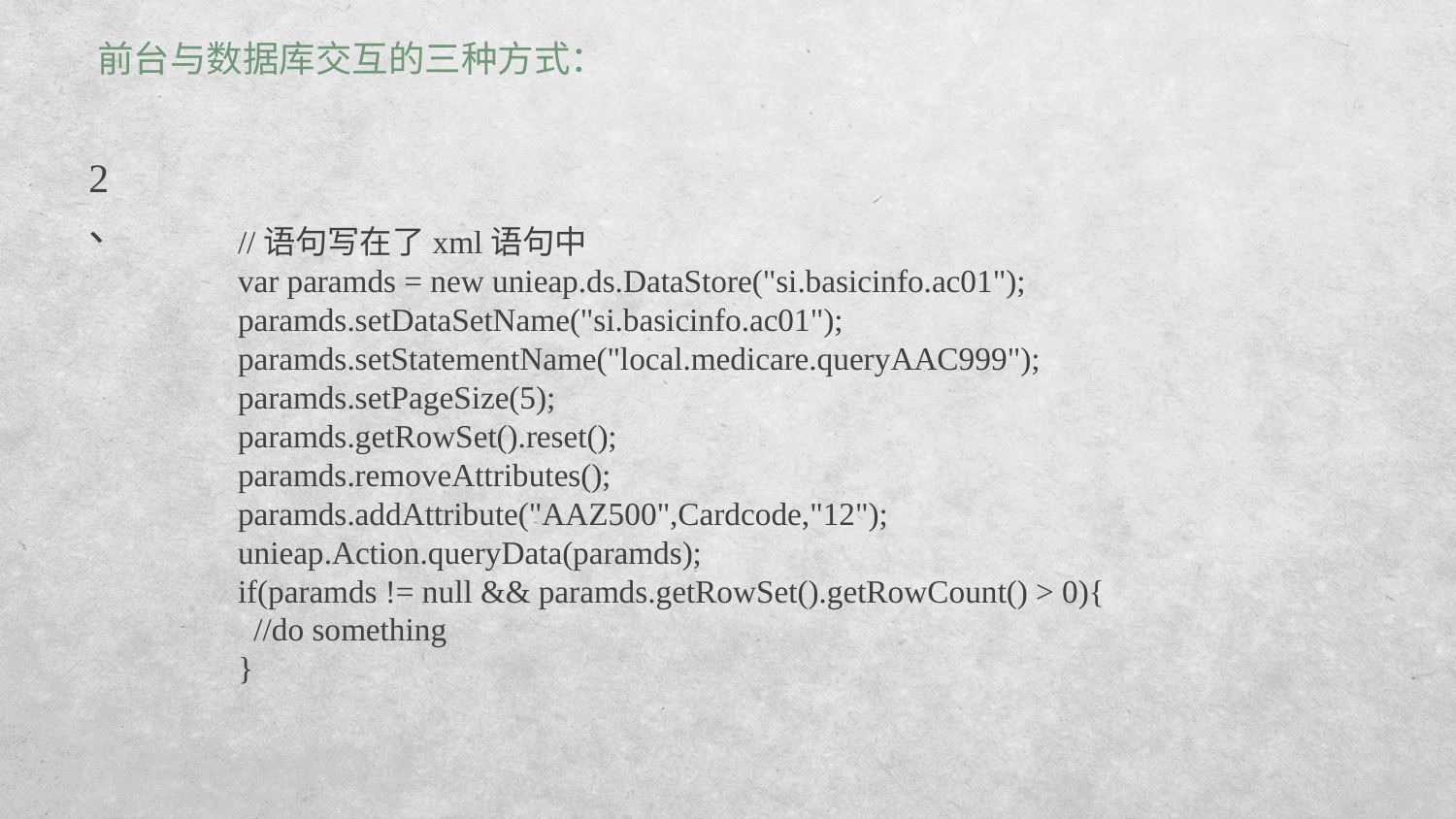

前台与数据库交互的三种方式：
2、
//语句写在了xml语句中
var paramds = new unieap.ds.DataStore("si.basicinfo.ac01");
paramds.setDataSetName("si.basicinfo.ac01");
paramds.setStatementName("local.medicare.queryAAC999");
paramds.setPageSize(5);
paramds.getRowSet().reset();
paramds.removeAttributes();
paramds.addAttribute("AAZ500",Cardcode,"12");
unieap.Action.queryData(paramds);
if(paramds != null && paramds.getRowSet().getRowCount() > 0){
  //do something
}